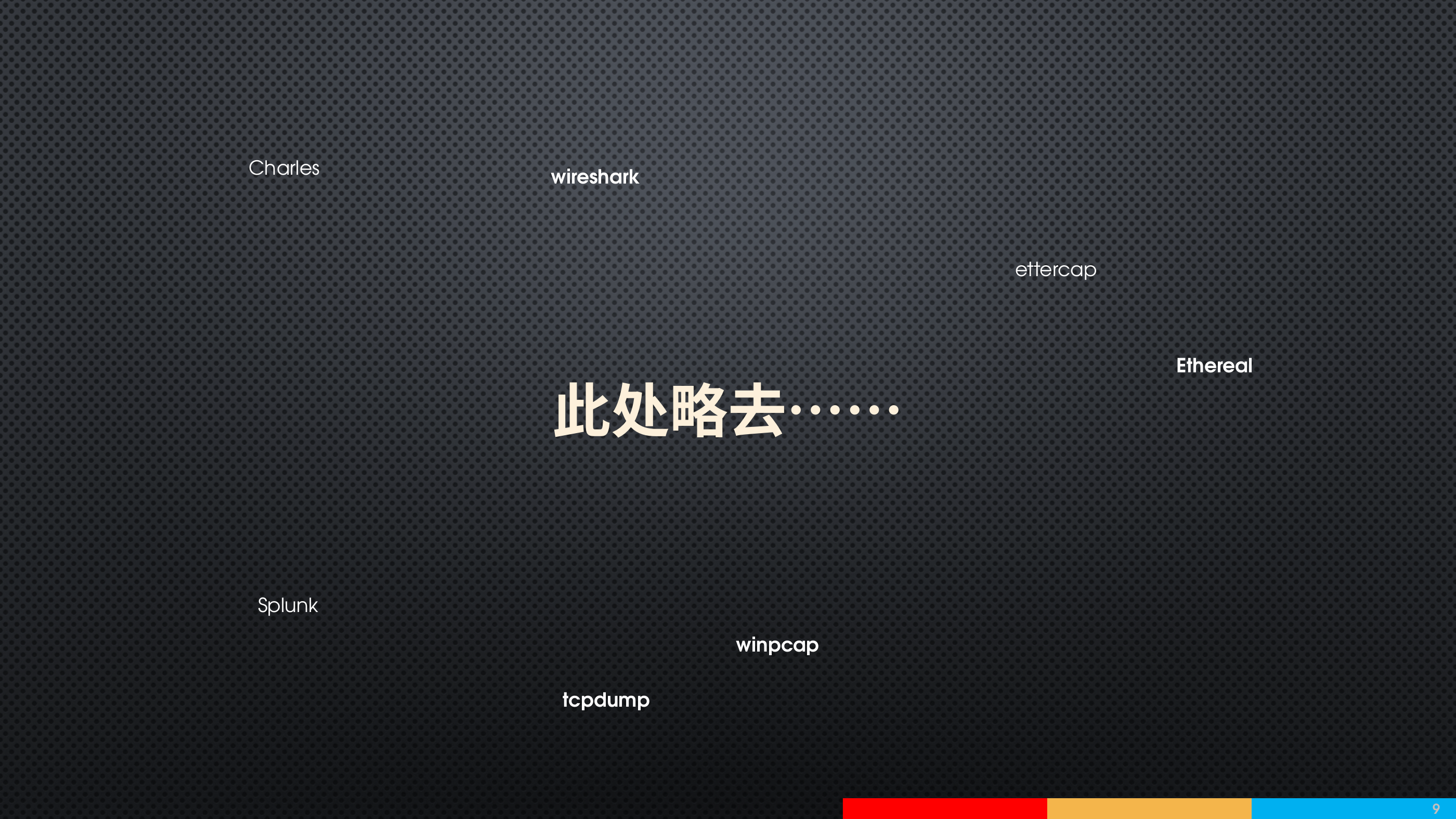

Charles
wireshark

ettercap
Ethereal

此处略去……
Splunk
winpcap

tcpdump